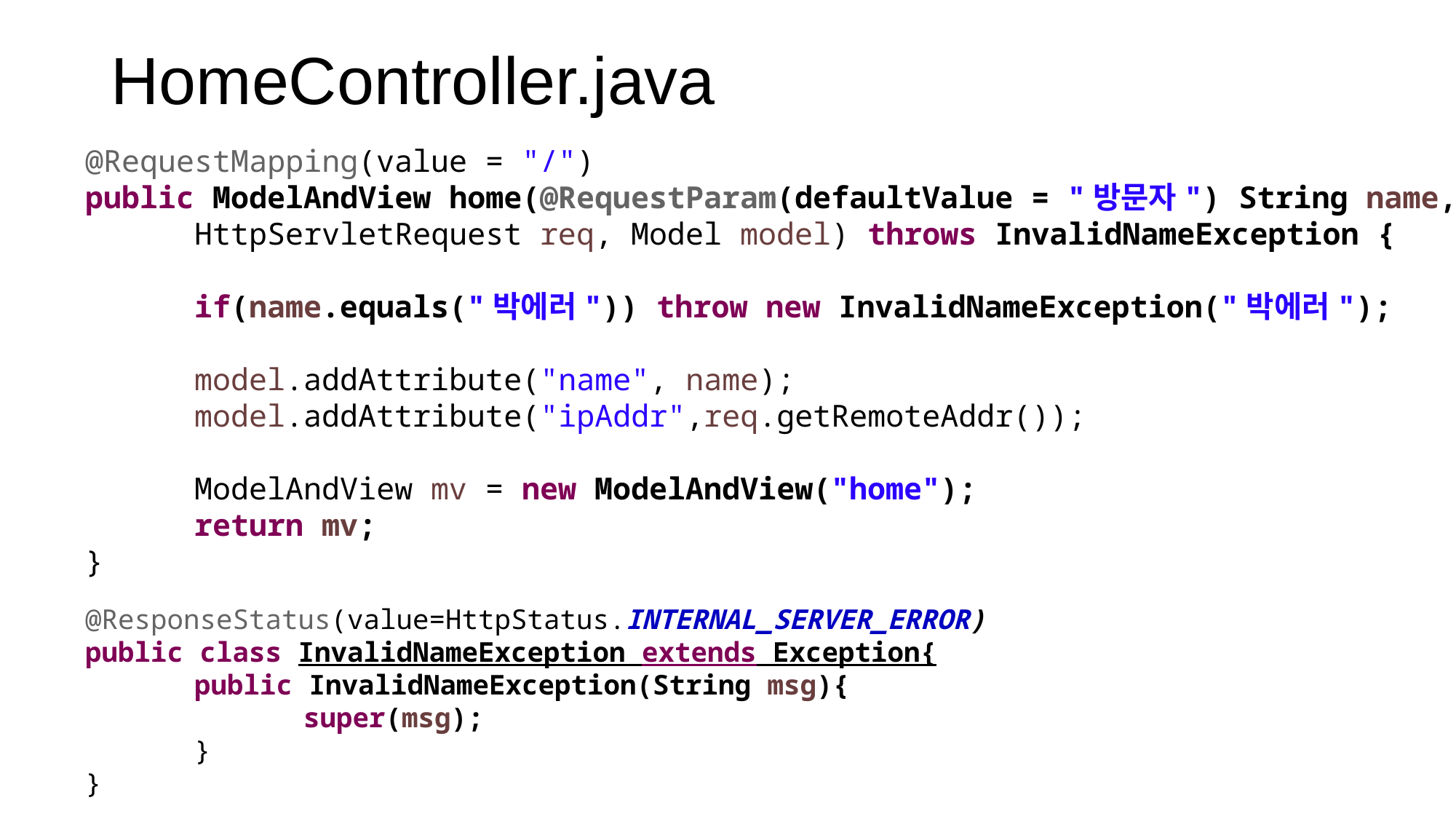

# HomeController.java
@RequestMapping(value = "/")
public ModelAndView home(@RequestParam(defaultValue = "방문자") String name,
	HttpServletRequest req, Model model) throws InvalidNameException {

	if(name.equals("박에러")) throw new InvalidNameException("박에러");

	model.addAttribute("name", name);
	model.addAttribute("ipAddr",req.getRemoteAddr());

	ModelAndView mv = new ModelAndView("home");
	return mv;
}
@ResponseStatus(value=HttpStatus.INTERNAL_SERVER_ERROR)
public class InvalidNameException extends Exception{
	public InvalidNameException(String msg){
		super(msg);
	}
}